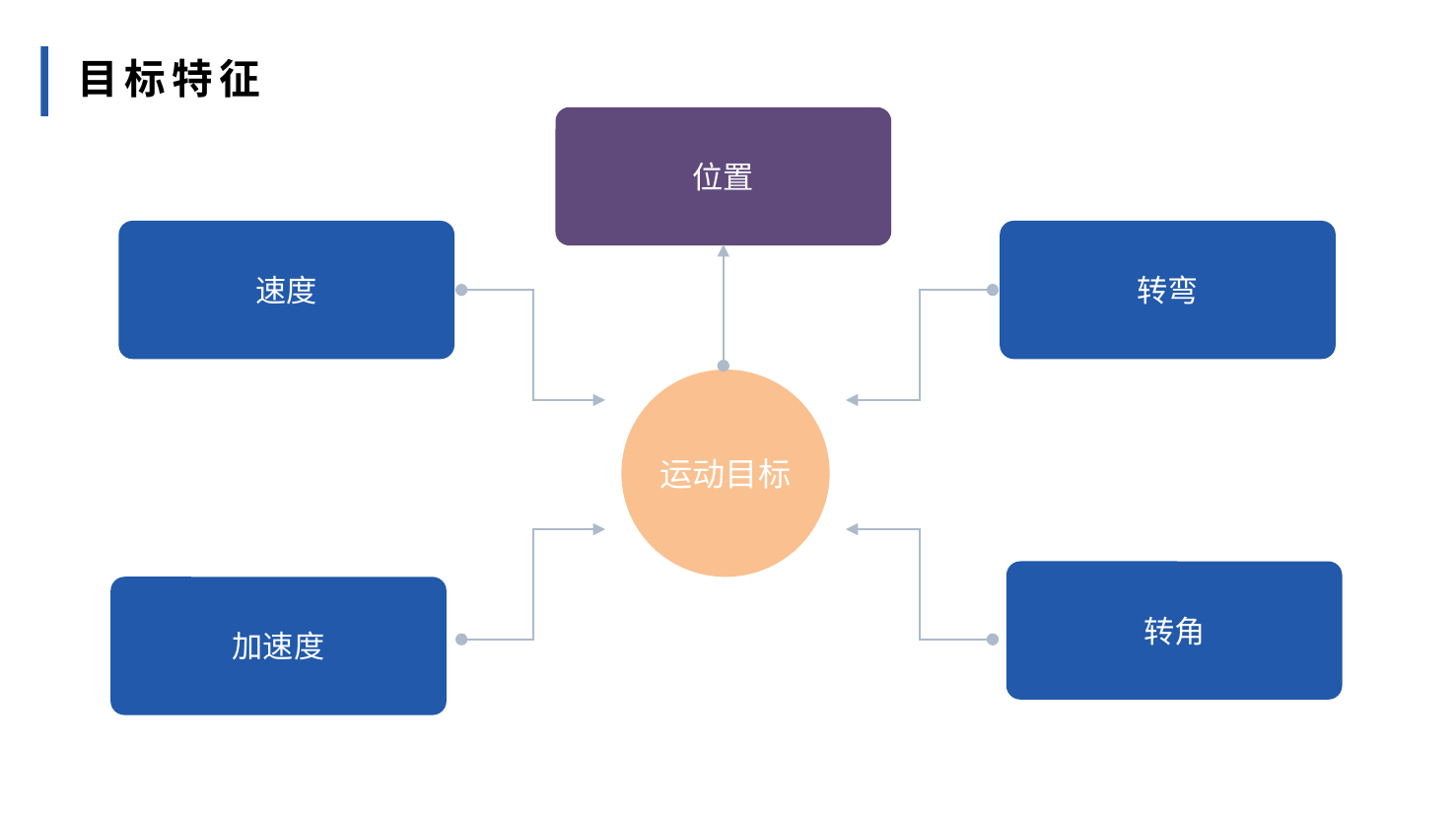

目标特征
位置
速度
转弯
运动目标
转角
加速度